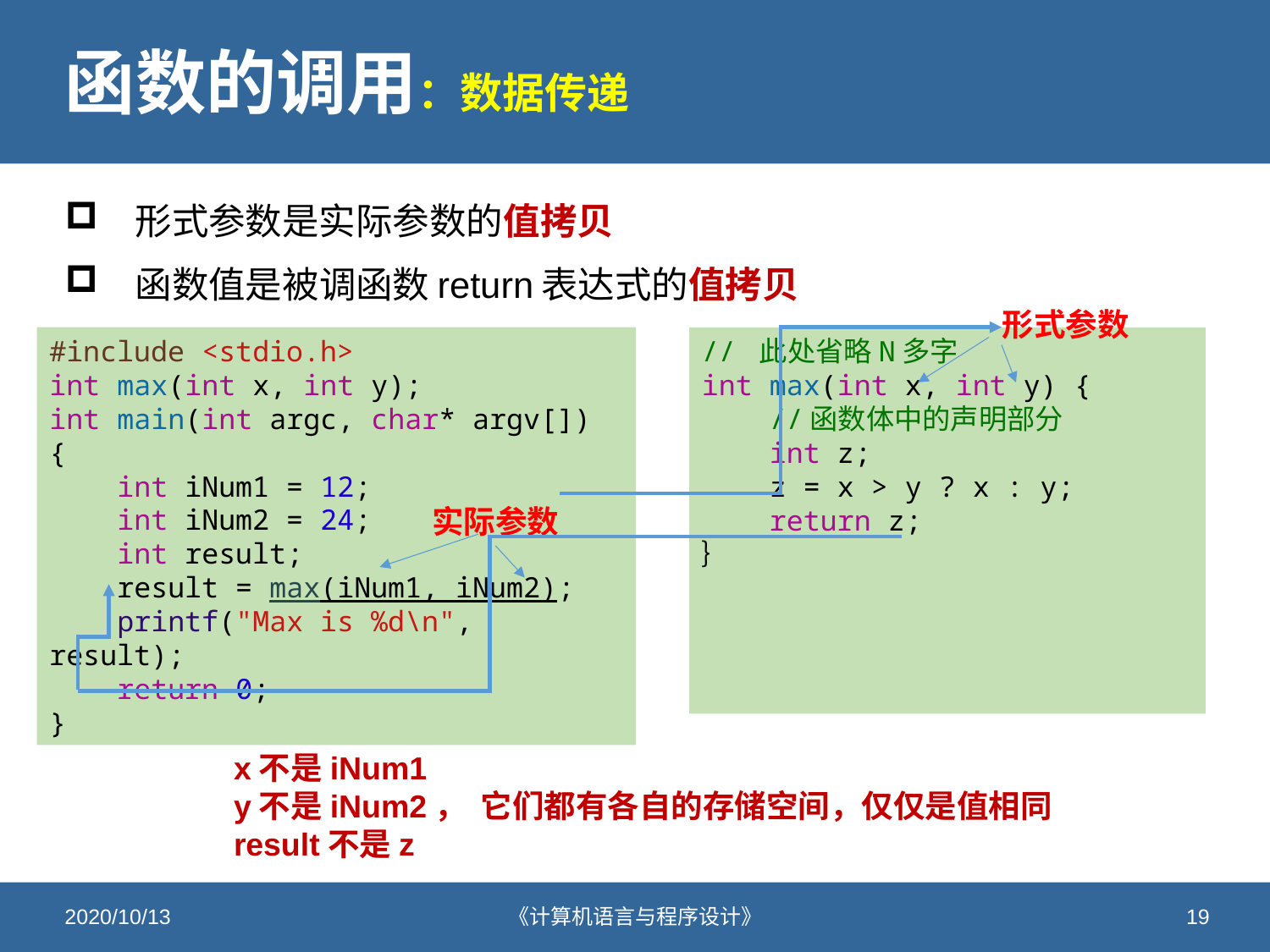

# 函数的调用：数据传递
形式参数是实际参数的值拷贝
函数值是被调函数return表达式的值拷贝
形式参数
#include <stdio.h>
int max(int x, int y);
int main(int argc, char* argv[]) {
    int iNum1 = 12;
    int iNum2 = 24;
    int result;
    result = max(iNum1, iNum2);
    printf("Max is %d\n", result);
    return 0;
}
// 此处省略N多字
int max(int x, int y) {
    //函数体中的声明部分
    int z;
    z = x > y ? x : y;
    return z;
｝
实际参数
x不是iNum1
y不是iNum2，  它们都有各自的存储空间，仅仅是值相同
result不是z
2020/10/13
《计算机语言与程序设计》
19